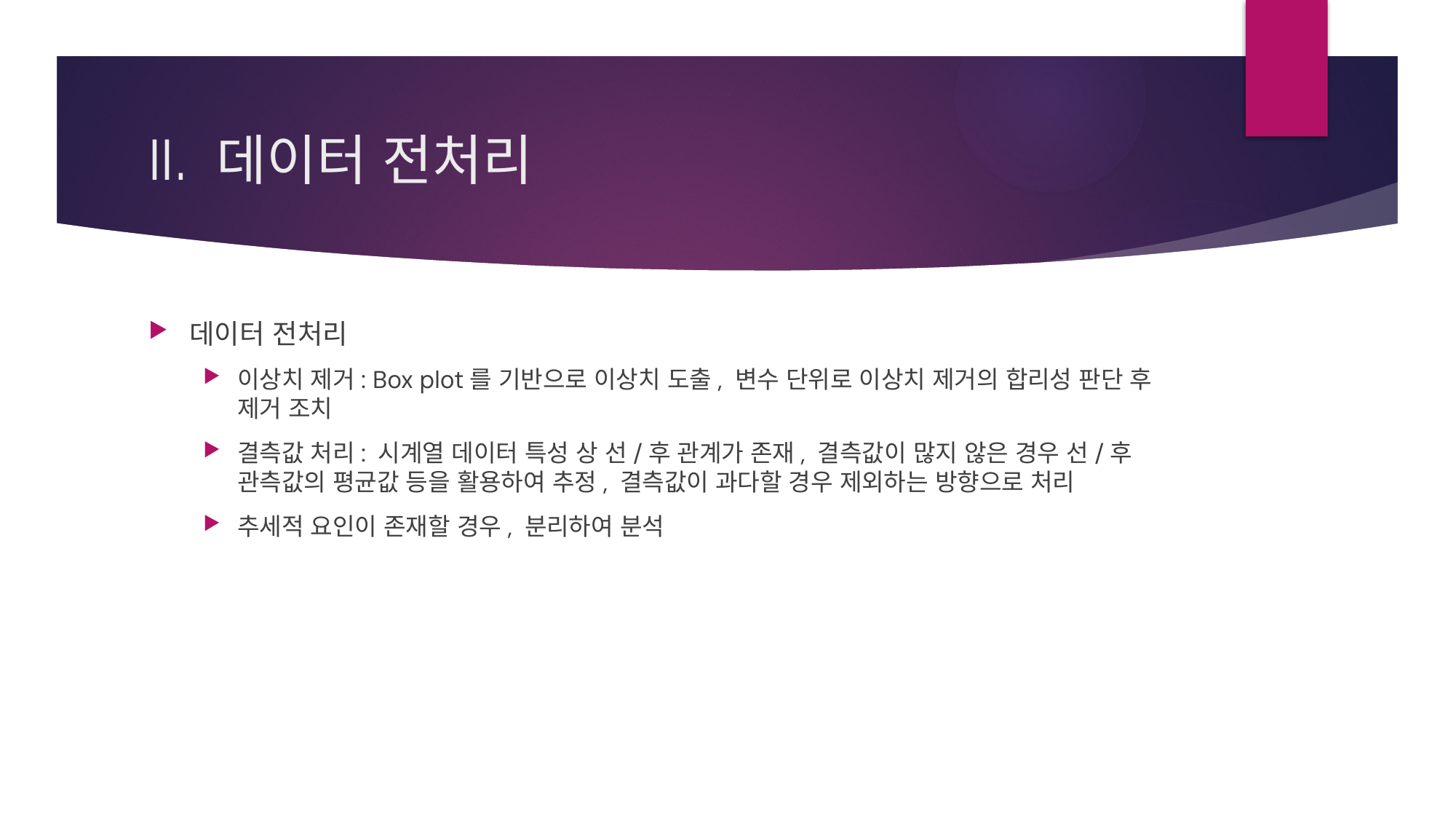

# II. 데이터 전처리
데이터 전처리
이상치 제거: Box plot를 기반으로 이상치 도출, 변수 단위로 이상치 제거의 합리성 판단 후 제거 조치
결측값 처리: 시계열 데이터 특성 상 선/후 관계가 존재, 결측값이 많지 않은 경우 선/후 관측값의 평균값 등을 활용하여 추정, 결측값이 과다할 경우 제외하는 방향으로 처리
추세적 요인이 존재할 경우, 분리하여 분석